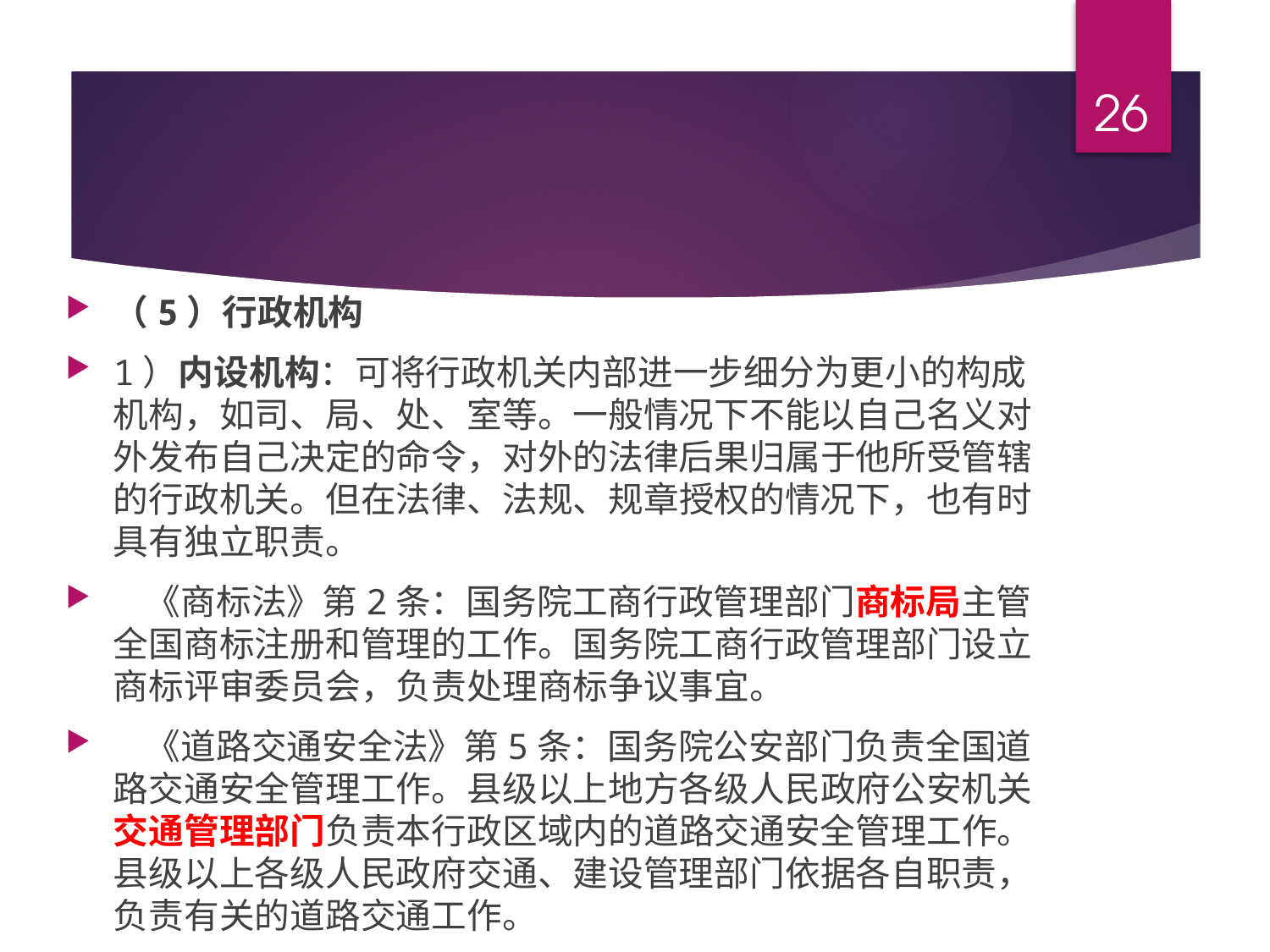

26
#
（5）行政机构
1）内设机构：可将行政机关内部进一步细分为更小的构成机构，如司、局、处、室等。一般情况下不能以自己名义对外发布自己决定的命令，对外的法律后果归属于他所受管辖的行政机关。但在法律、法规、规章授权的情况下，也有时具有独立职责。
   《商标法》第2条：国务院工商行政管理部门商标局主管全国商标注册和管理的工作。国务院工商行政管理部门设立商标评审委员会，负责处理商标争议事宜。
   《道路交通安全法》第5条：国务院公安部门负责全国道路交通安全管理工作。县级以上地方各级人民政府公安机关交通管理部门负责本行政区域内的道路交通安全管理工作。 县级以上各级人民政府交通、建设管理部门依据各自职责，负责有关的道路交通工作。